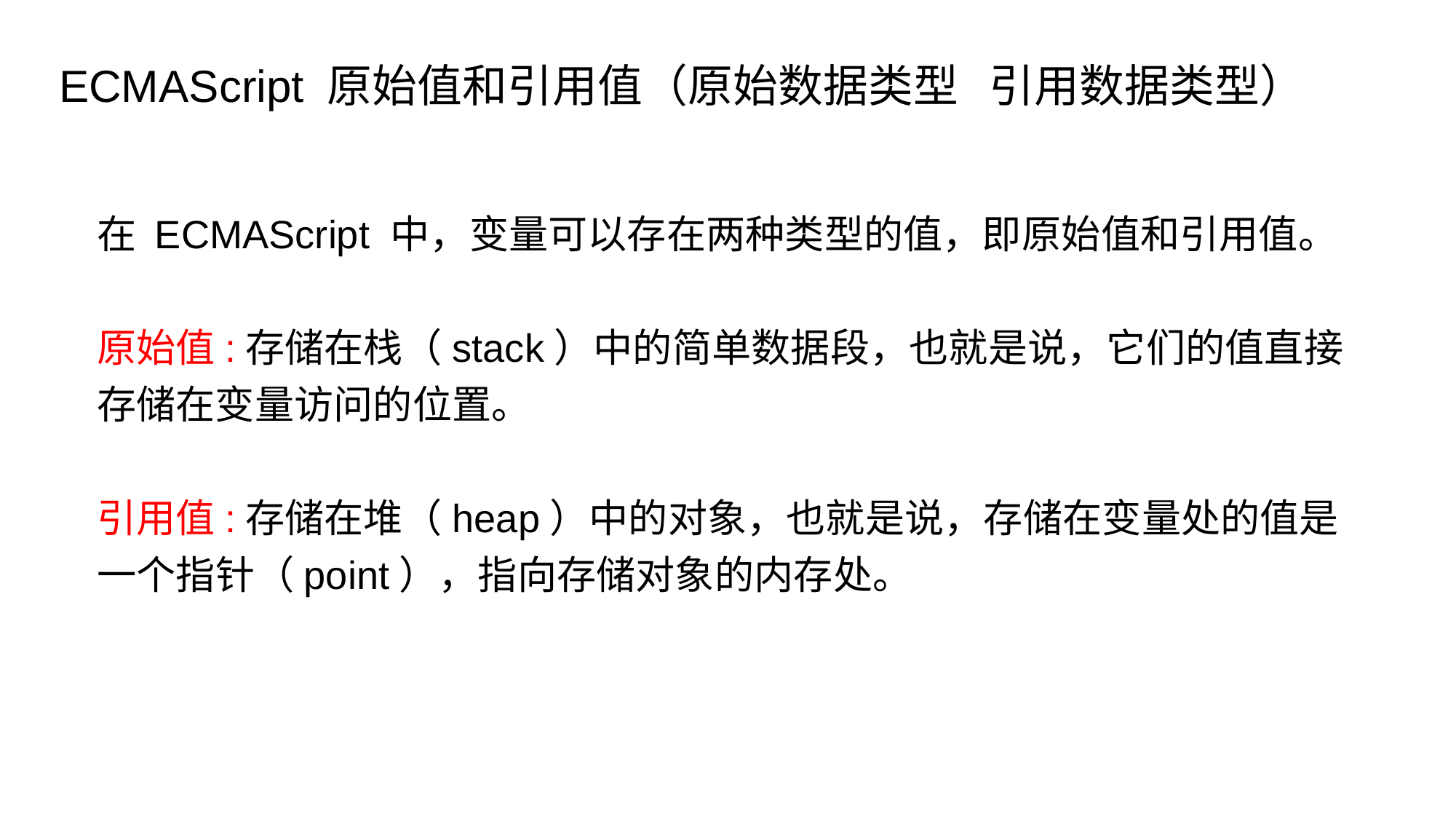

ECMAScript 原始值和引用值（原始数据类型   引用数据类型）
在 ECMAScript 中，变量可以存在两种类型的值，即原始值和引用值。

原始值:存储在栈（stack）中的简单数据段，也就是说，它们的值直接存储在变量访问的位置。

引用值:存储在堆（heap）中的对象，也就是说，存储在变量处的值是一个指针（point），指向存储对象的内存处。